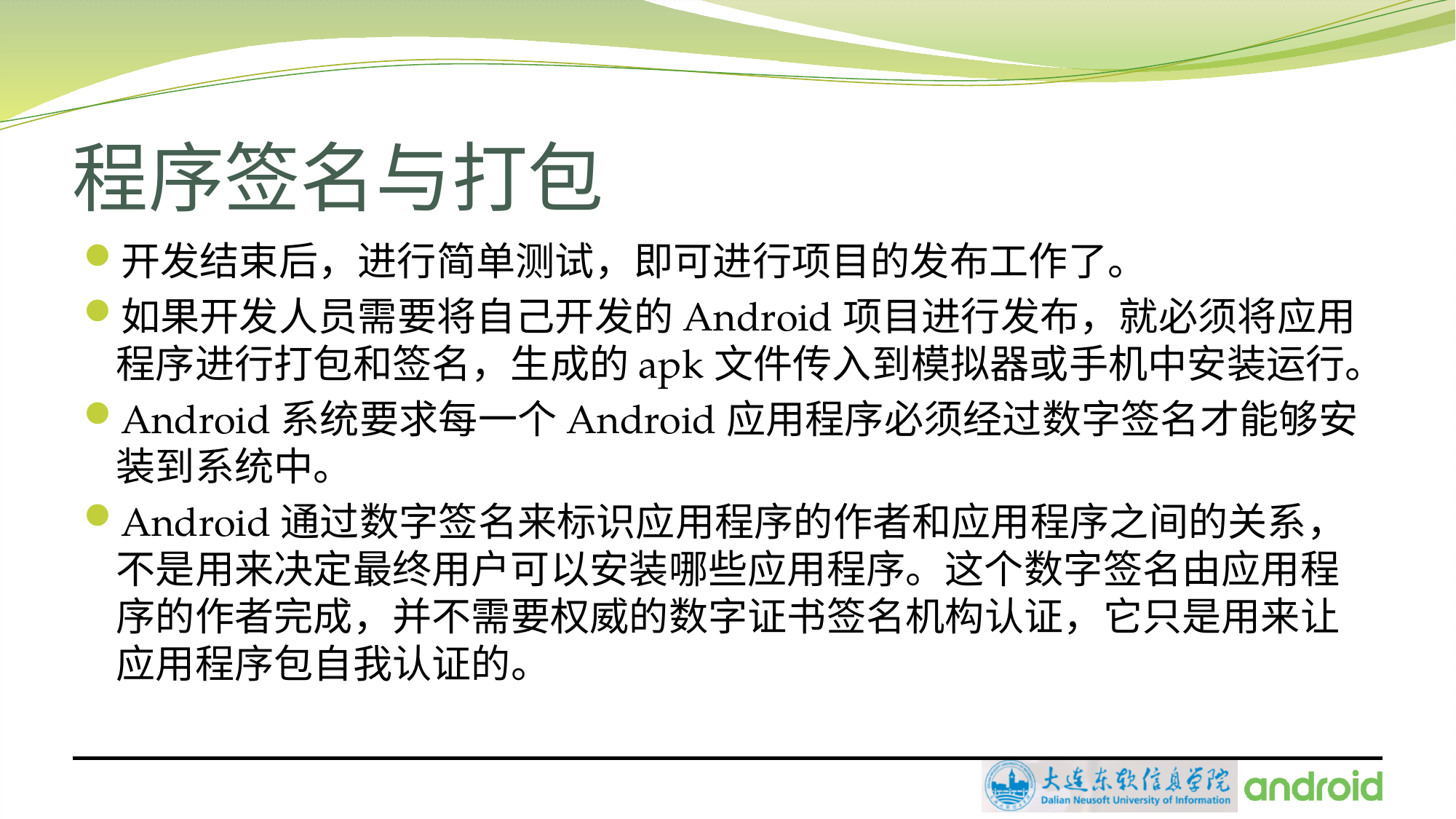

# 程序签名与打包
开发结束后，进行简单测试，即可进行项目的发布工作了。
如果开发人员需要将自己开发的Android项目进行发布，就必须将应用程序进行打包和签名，生成的apk文件传入到模拟器或手机中安装运行。
Android系统要求每一个Android应用程序必须经过数字签名才能够安装到系统中。
Android通过数字签名来标识应用程序的作者和应用程序之间的关系，不是用来决定最终用户可以安装哪些应用程序。这个数字签名由应用程序的作者完成，并不需要权威的数字证书签名机构认证，它只是用来让应用程序包自我认证的。